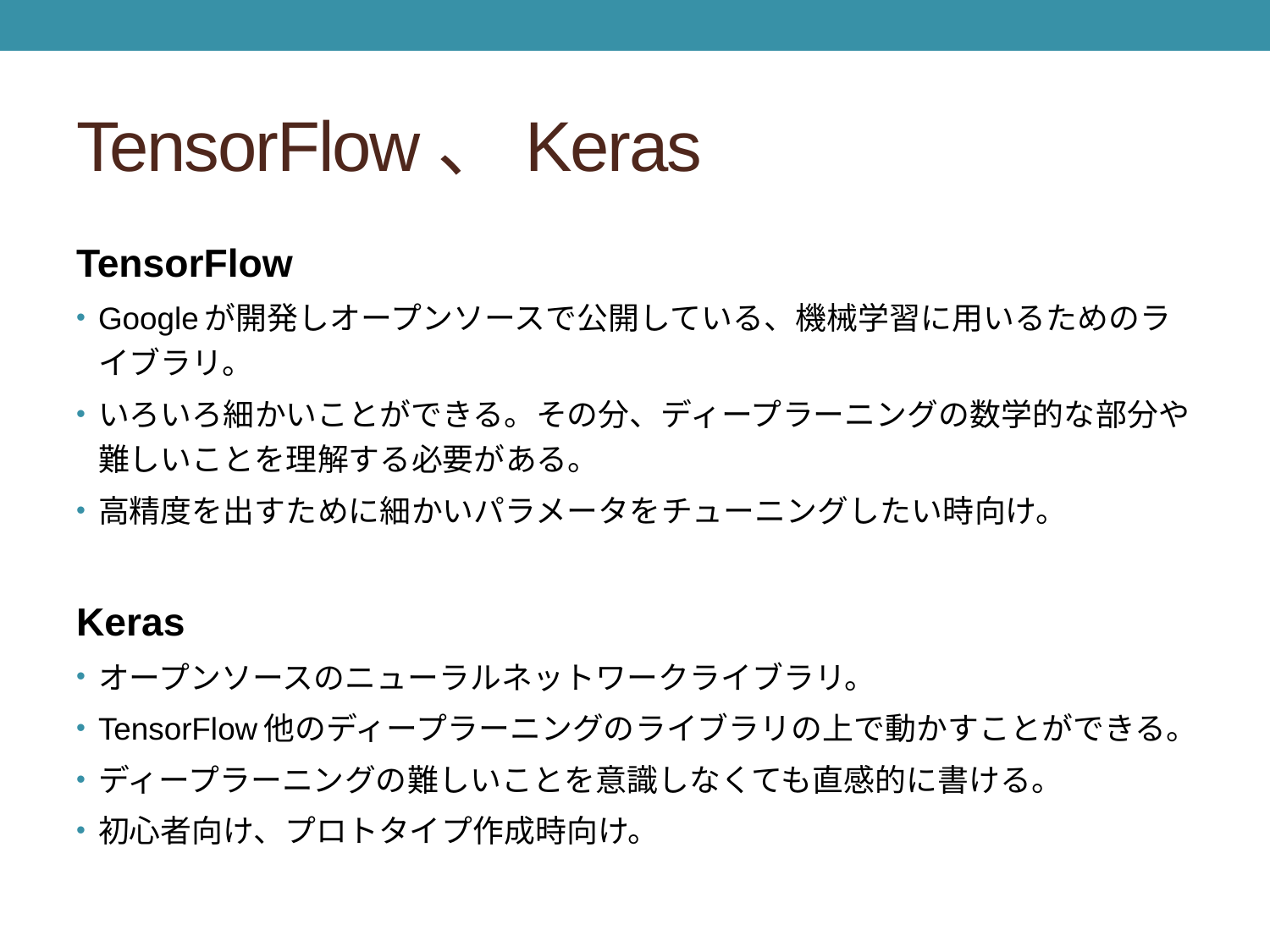

# TensorFlow、Keras
TensorFlow
Googleが開発しオープンソースで公開している、機械学習に用いるためのライブラリ。
いろいろ細かいことができる。その分、ディープラーニングの数学的な部分や難しいことを理解する必要がある。
高精度を出すために細かいパラメータをチューニングしたい時向け。

Keras
オープンソースのニューラルネットワークライブラリ。
TensorFlow他のディープラーニングのライブラリの上で動かすことができる。
ディープラーニングの難しいことを意識しなくても直感的に書ける。
初心者向け、プロトタイプ作成時向け。